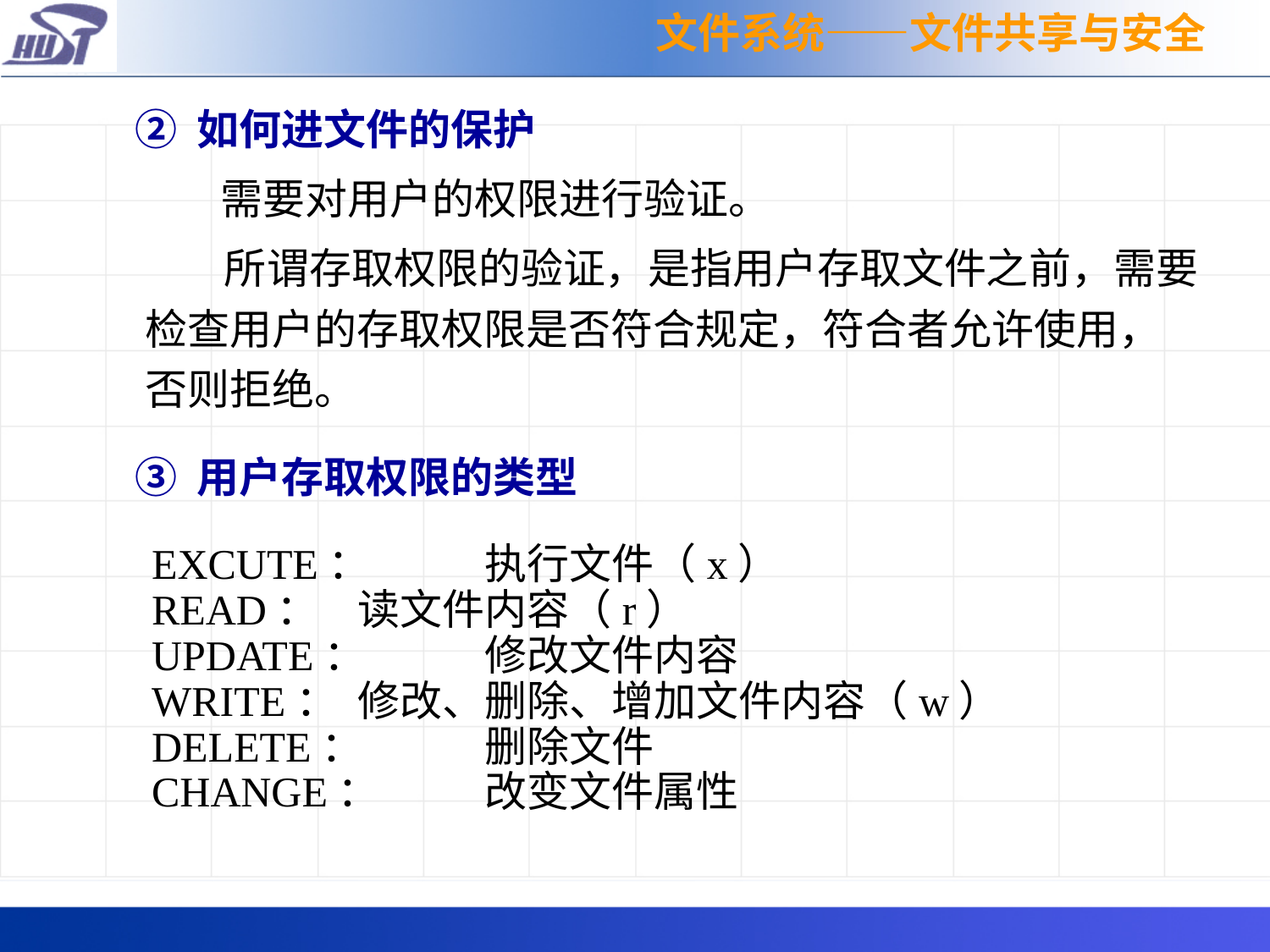

文件系统——文件共享与安全
② 如何进文件的保护
                  需要对用户的权限进行验证。
               所谓存取权限的验证，是指用户存取文件之前，需要检查用户的存取权限是否符合规定，符合者允许使用，否则拒绝。
③ 用户存取权限的类型
EXCUTE：	执行文件（x）
READ：	读文件内容（r）
UPDATE：	修改文件内容
WRITE：	修改、删除、增加文件内容（w）
DELETE：	删除文件
CHANGE：	改变文件属性